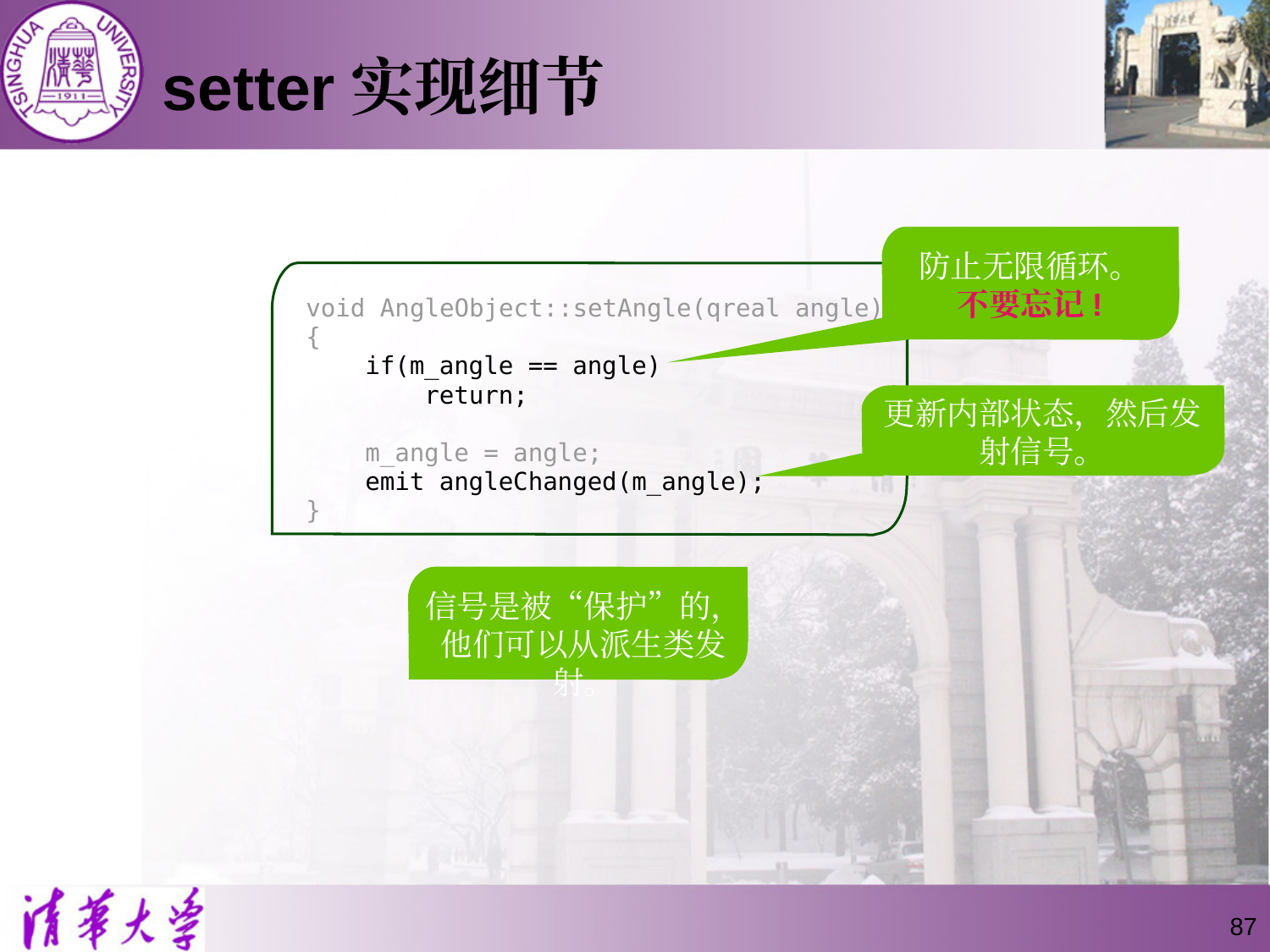

# setter实现细节

防止无限循环。
不要忘记!

void AngleObject::setAngle(qreal angle)
{
    if(m_angle == angle)
        return;

    m_angle = angle;
    emit angleChanged(m_angle);
}

更新内部状态，然后发射信号。

信号是被“保护”的，他们可以从派生类发射。
87